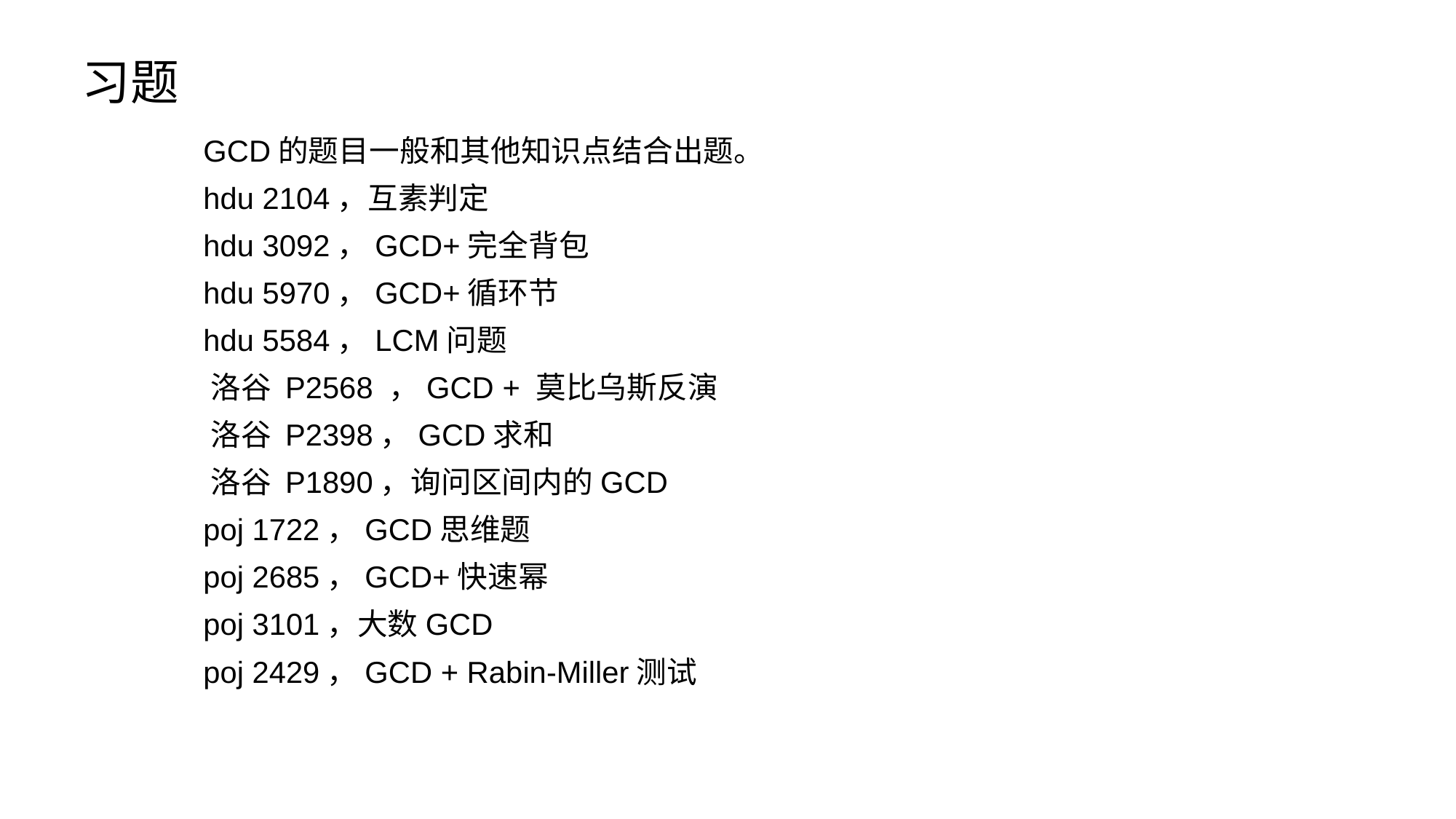

# 习题
  GCD的题目一般和其他知识点结合出题。
  hdu 2104，互素判定
  hdu 3092，GCD+完全背包
  hdu 5970，GCD+循环节
  hdu 5584，LCM问题
  洛谷 P2568 ，GCD + 莫比乌斯反演
  洛谷 P2398，GCD求和
  洛谷 P1890，询问区间内的GCD
  poj 1722，GCD思维题
  poj 2685，GCD+快速幂
  poj 3101，大数GCD
  poj 2429，GCD + Rabin-Miller测试